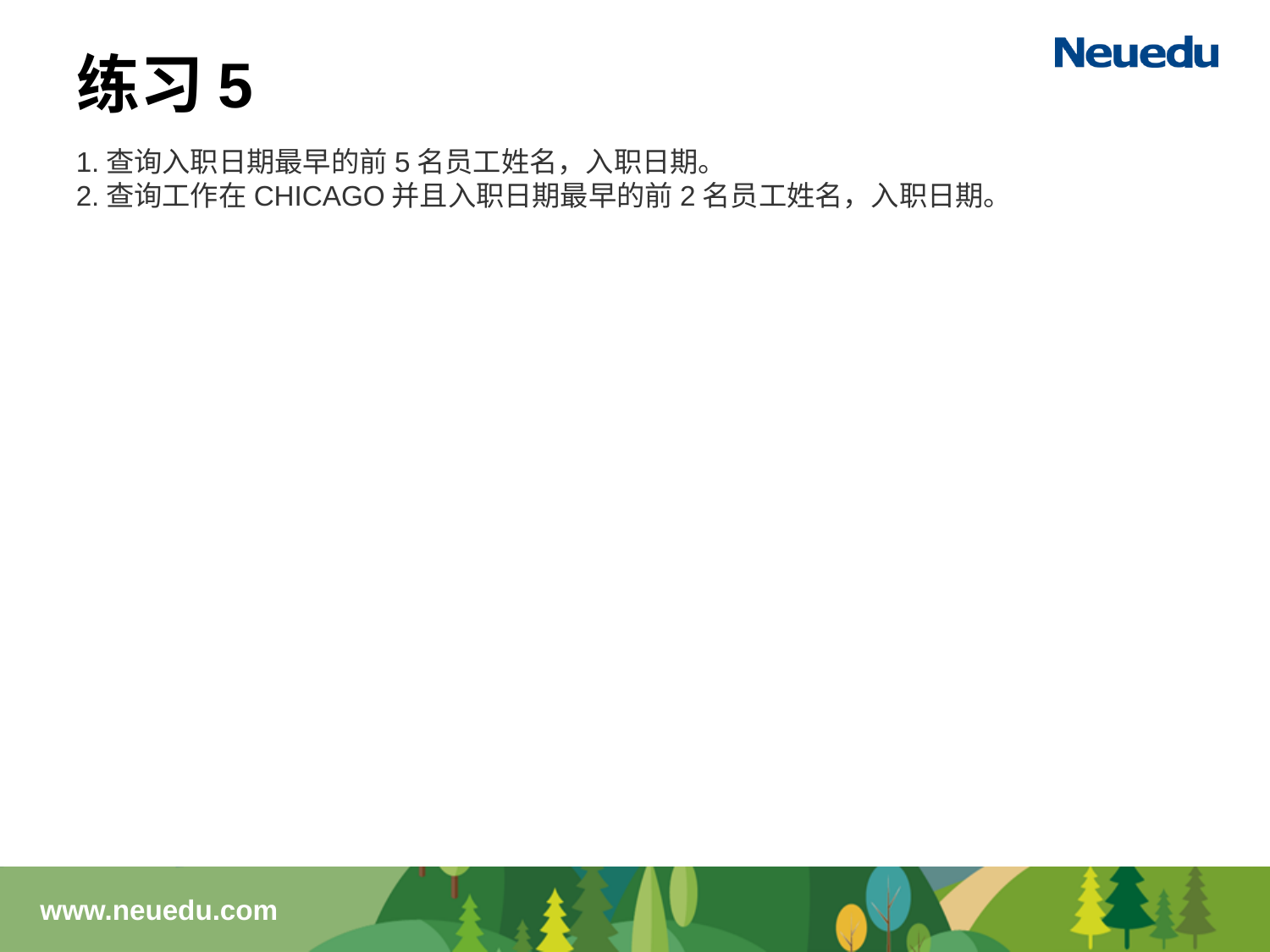

练习5
1.查询入职日期最早的前5名员工姓名，入职日期。
2.查询工作在CHICAGO并且入职日期最早的前2名员工姓名，入职日期。